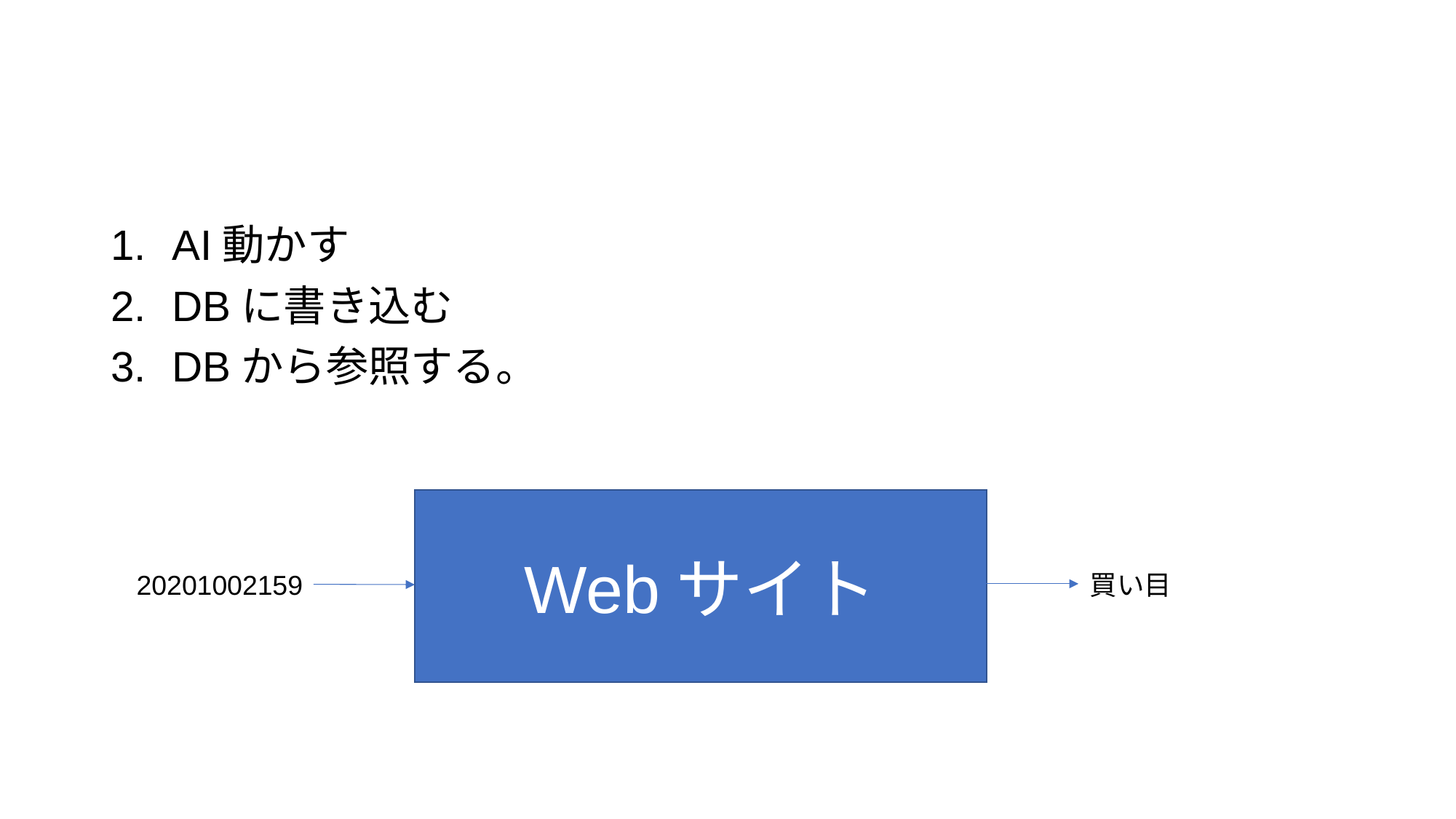

#
AI動かす
DBに書き込む
DBから参照する。
Webサイト
20201002159
買い目